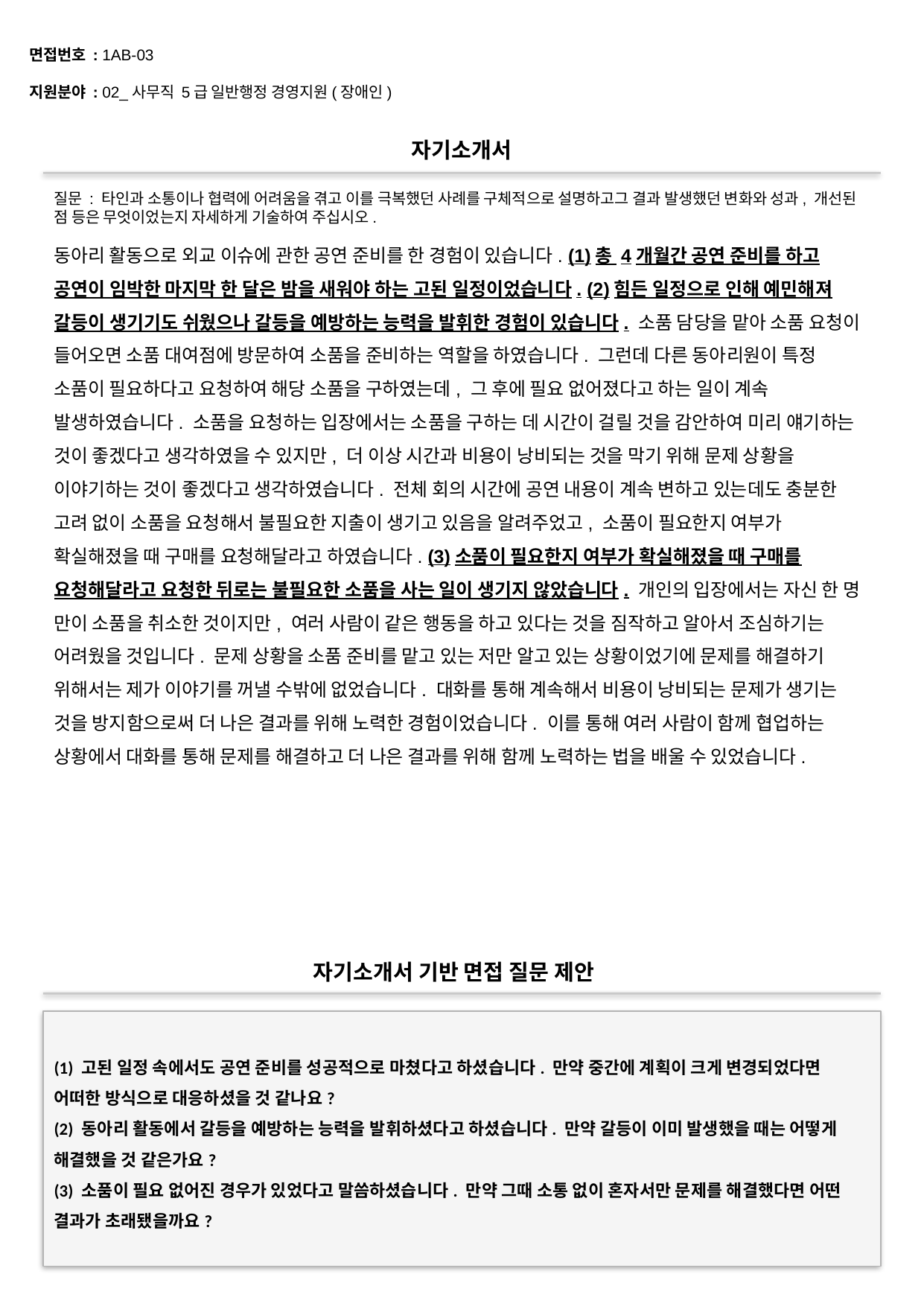

면접번호 : 1AB-03

지원분야 : 02_사무직 5급 일반행정 경영지원(장애인)
#

자기소개서

질문 : 타인과 소통이나 협력에 어려움을 겪고 이를 극복했던 사례를 구체적으로 설명하고그 결과 발생했던 변화와 성과, 개선된 점 등은 무엇이었는지 자세하게 기술하여 주십시오.

동아리 활동으로 외교 이슈에 관한 공연 준비를 한 경험이 있습니다. (1)총 4개월간 공연 준비를 하고 공연이 임박한 마지막 한 달은 밤을 새워야 하는 고된 일정이었습니다. (2)힘든 일정으로 인해 예민해져 갈등이 생기기도 쉬웠으나 갈등을 예방하는 능력을 발휘한 경험이 있습니다. 소품 담당을 맡아 소품 요청이 들어오면 소품 대여점에 방문하여 소품을 준비하는 역할을 하였습니다. 그런데 다른 동아리원이 특정 소품이 필요하다고 요청하여 해당 소품을 구하였는데, 그 후에 필요 없어졌다고 하는 일이 계속 발생하였습니다. 소품을 요청하는 입장에서는 소품을 구하는 데 시간이 걸릴 것을 감안하여 미리 얘기하는 것이 좋겠다고 생각하였을 수 있지만, 더 이상 시간과 비용이 낭비되는 것을 막기 위해 문제 상황을 이야기하는 것이 좋겠다고 생각하였습니다. 전체 회의 시간에 공연 내용이 계속 변하고 있는데도 충분한 고려 없이 소품을 요청해서 불필요한 지출이 생기고 있음을 알려주었고, 소품이 필요한지 여부가 확실해졌을 때 구매를 요청해달라고 하였습니다. (3)소품이 필요한지 여부가 확실해졌을 때 구매를 요청해달라고 요청한 뒤로는 불필요한 소품을 사는 일이 생기지 않았습니다. 개인의 입장에서는 자신 한 명 만이 소품을 취소한 것이지만, 여러 사람이 같은 행동을 하고 있다는 것을 짐작하고 알아서 조심하기는 어려웠을 것입니다. 문제 상황을 소품 준비를 맡고 있는 저만 알고 있는 상황이었기에 문제를 해결하기 위해서는 제가 이야기를 꺼낼 수밖에 없었습니다. 대화를 통해 계속해서 비용이 낭비되는 문제가 생기는 것을 방지함으로써 더 나은 결과를 위해 노력한 경험이었습니다. 이를 통해 여러 사람이 함께 협업하는 상황에서 대화를 통해 문제를 해결하고 더 나은 결과를 위해 함께 노력하는 법을 배울 수 있었습니다.

자기소개서 기반 면접 질문 제안

(1) 고된 일정 속에서도 공연 준비를 성공적으로 마쳤다고 하셨습니다. 만약 중간에 계획이 크게 변경되었다면 어떠한 방식으로 대응하셨을 것 같나요?
(2) 동아리 활동에서 갈등을 예방하는 능력을 발휘하셨다고 하셨습니다. 만약 갈등이 이미 발생했을 때는 어떻게 해결했을 것 같은가요?
(3) 소품이 필요 없어진 경우가 있었다고 말씀하셨습니다. 만약 그때 소통 없이 혼자서만 문제를 해결했다면 어떤 결과가 초래됐을까요?